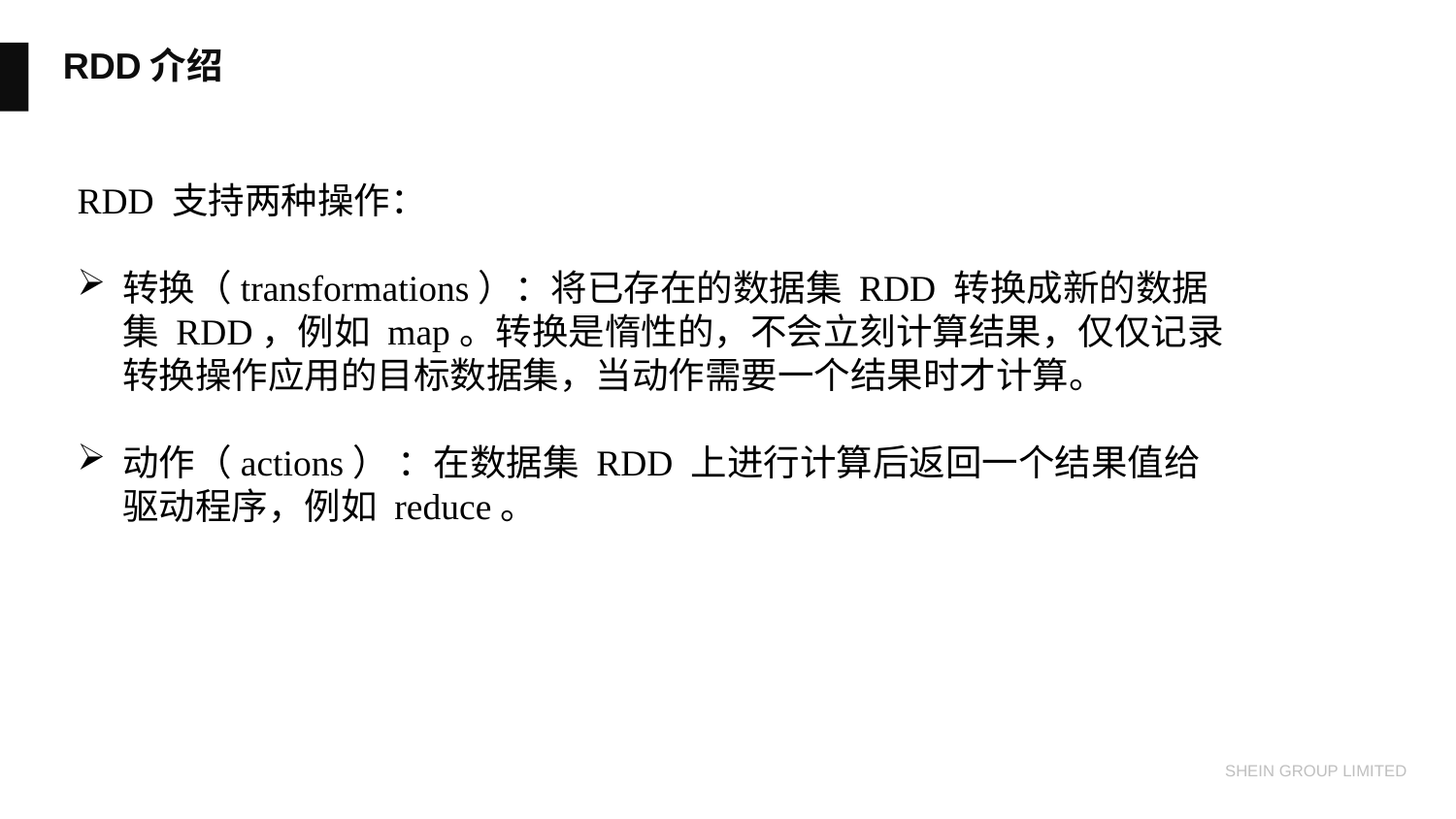

RDD介绍
RDD 支持两种操作：

转换（transformations）：将已存在的数据集 RDD 转换成新的数据集 RDD，例如 map。转换是惰性的，不会立刻计算结果，仅仅记录转换操作应用的目标数据集，当动作需要一个结果时才计算。

动作（actions） ：在数据集 RDD 上进行计算后返回一个结果值给驱动程序，例如 reduce。
SHEIN GROUP LIMITED